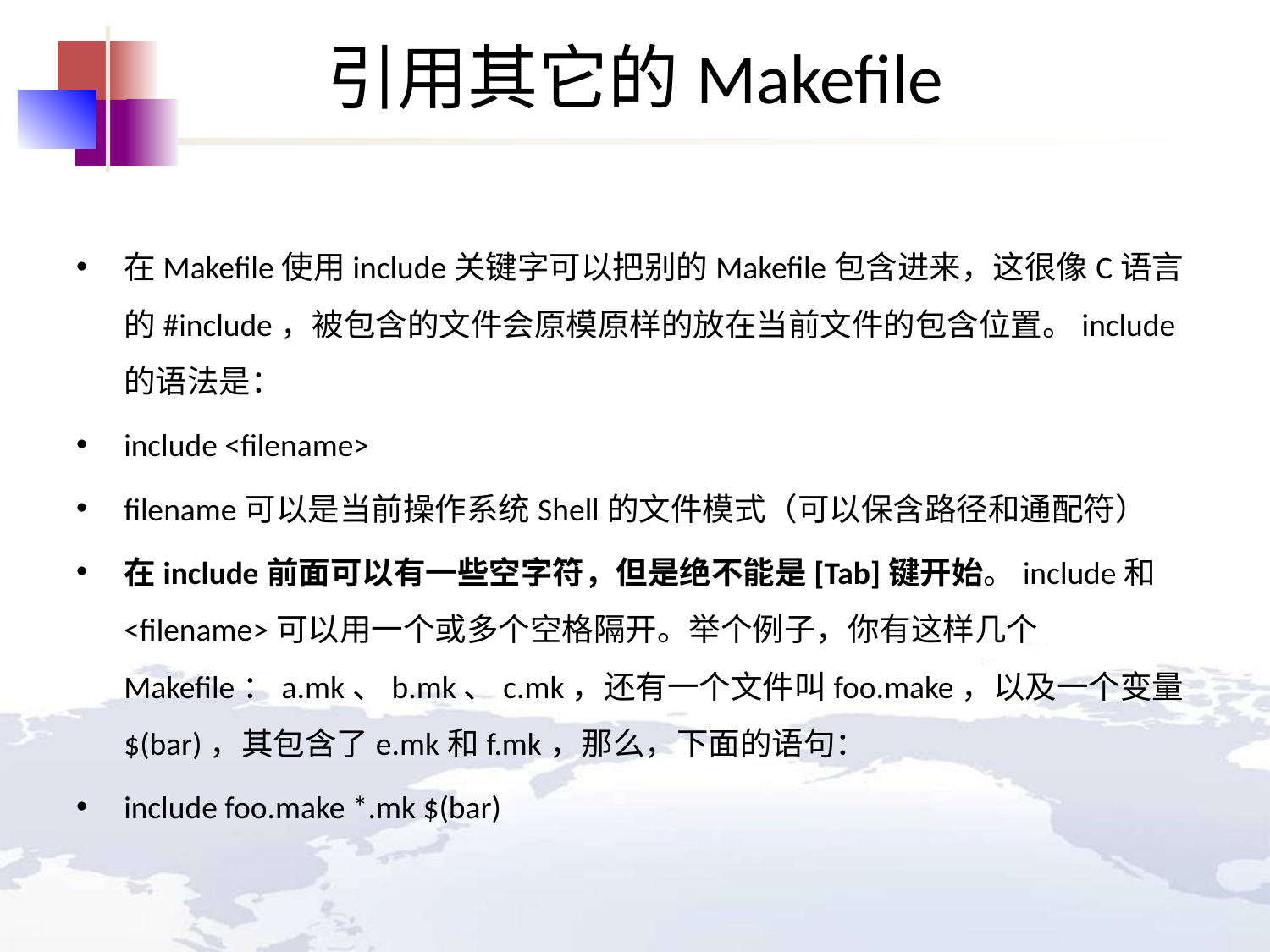

# 引用其它的Makefile
在Makefile使用include关键字可以把别的Makefile包含进来，这很像C语言的#include，被包含的文件会原模原样的放在当前文件的包含位置。include的语法是：
include <filename>
filename可以是当前操作系统Shell的文件模式（可以保含路径和通配符）
在include前面可以有一些空字符，但是绝不能是[Tab]键开始。include和<filename>可以用一个或多个空格隔开。举个例子，你有这样几个Makefile：a.mk、b.mk、c.mk，还有一个文件叫foo.make，以及一个变量$(bar)，其包含了e.mk和f.mk，那么，下面的语句：
include foo.make *.mk $(bar)